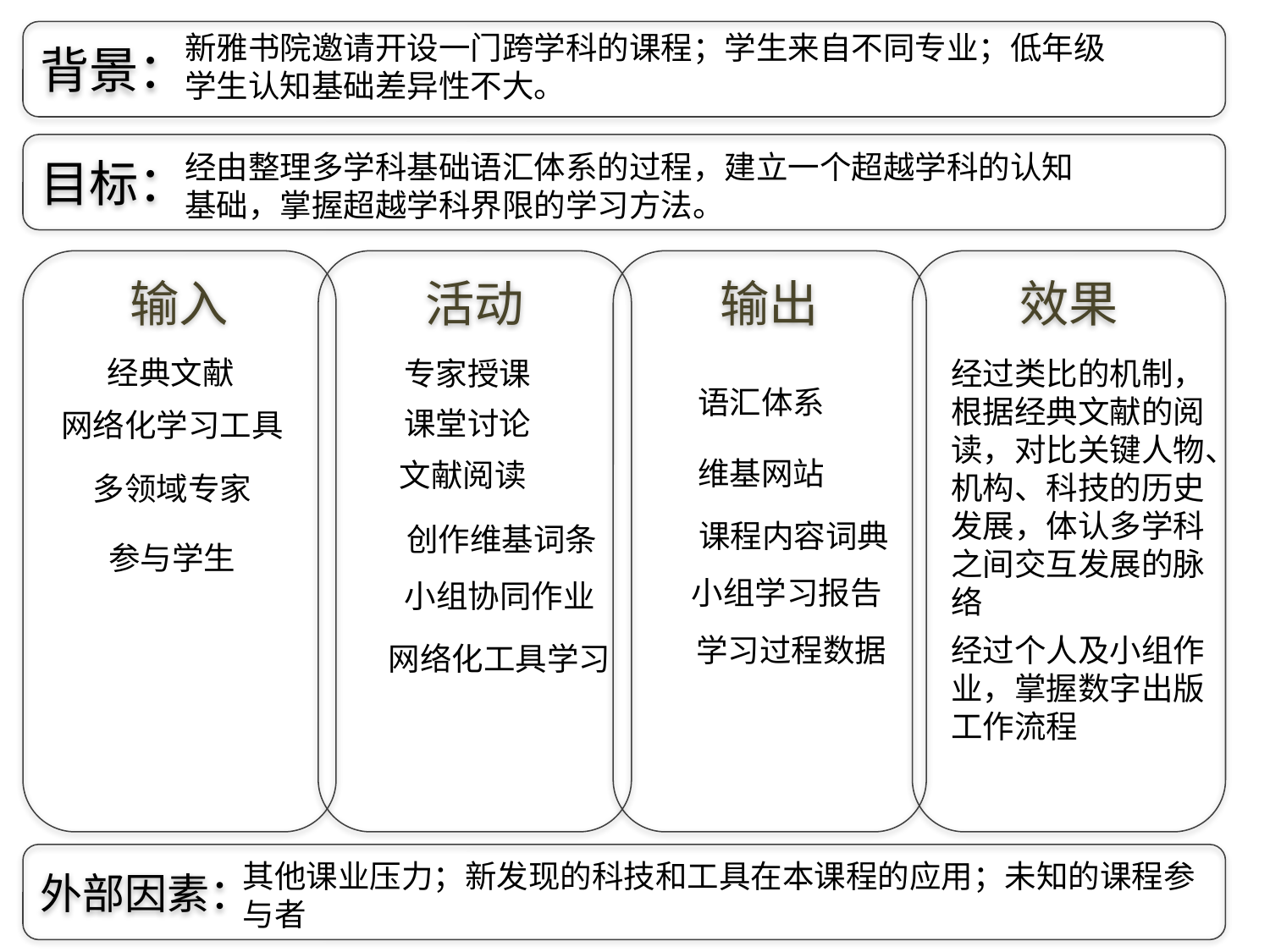

背景：
新雅书院邀请开设一门跨学科的课程；学生来自不同专业；低年级学生认知基础差异性不大。
目标：
经由整理多学科基础语汇体系的过程，建立一个超越学科的认知基础，掌握超越学科界限的学习方法。
输入
活动
输出
效果
经典文献
专家授课
经过类比的机制，根据经典文献的阅读，对比关键人物、机构、科技的历史发展，体认多学科之间交互发展的脉络
语汇体系
课堂讨论
网络化学习工具
维基网站
文献阅读
多领域专家
课程内容词典
创作维基词条
参与学生
小组学习报告
小组协同作业
学习过程数据
经过个人及小组作业，掌握数字出版工作流程
网络化工具学习
外部因素：
其他课业压力；新发现的科技和工具在本课程的应用；未知的课程参与者